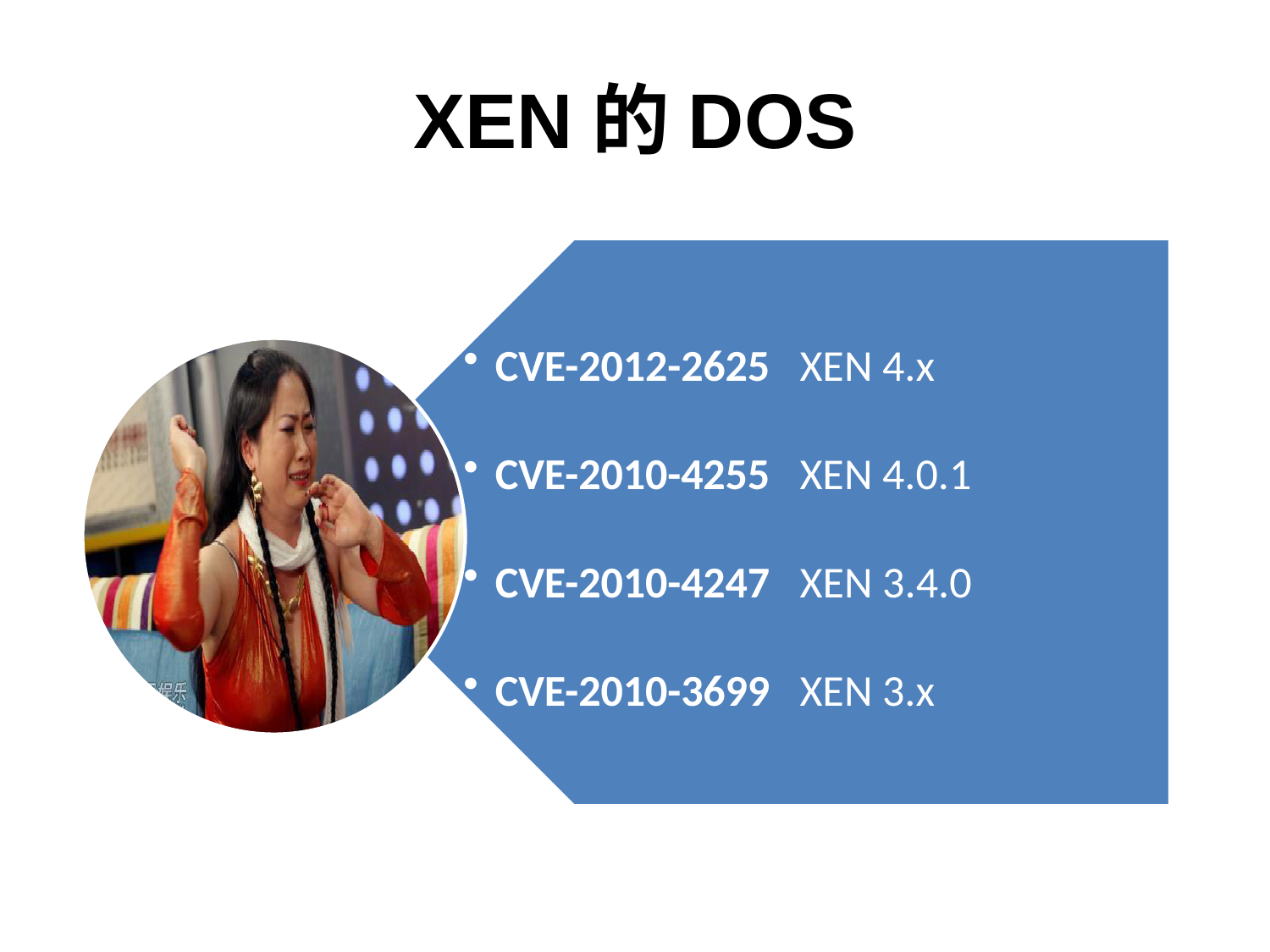

# XEN的DOS

CVE-2012-2625   XEN 4.x

CVE-2010-4255   XEN 4.0.1

CVE-2010-4247   XEN 3.4.0

CVE-2010-3699   XEN 3.x